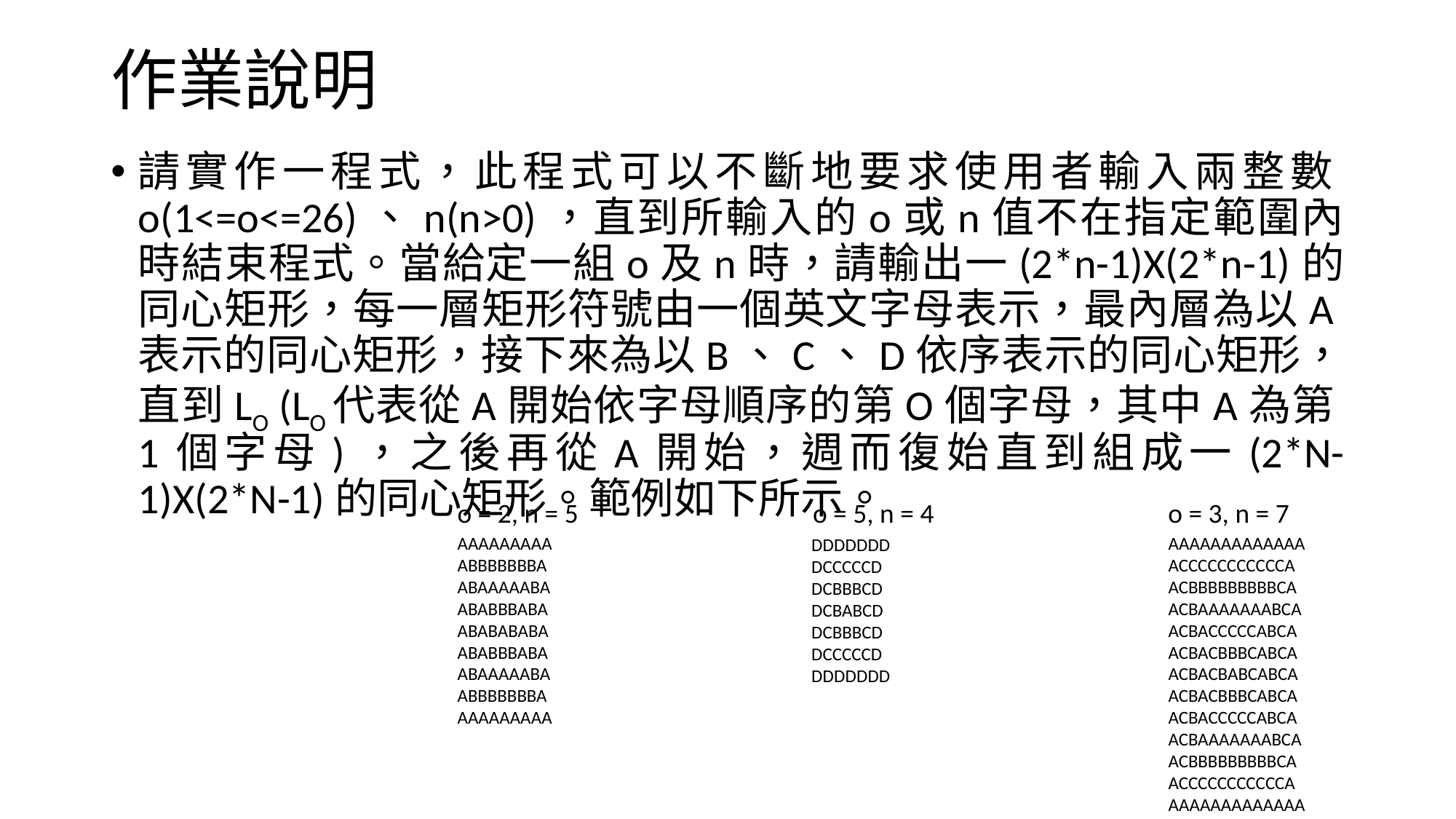

# 作業說明
請實作一程式，此程式可以不斷地要求使用者輸入兩整數o(1<=o<=26)、n(n>0)，直到所輸入的o或n值不在指定範圍內時結束程式。當給定一組o及n時，請輸出一(2*n-1)X(2*n-1)的同心矩形，每一層矩形符號由一個英文字母表示，最內層為以A表示的同心矩形，接下來為以B、C、D依序表示的同心矩形，直到LO (LO代表從A開始依字母順序的第O個字母，其中A為第1個字母)，之後再從A開始，週而復始直到組成一(2*N-1)X(2*N-1)的同心矩形。範例如下所示。

o = 2, n = 5
o = 5, n = 4
o = 3, n = 7
AAAAAAAAA
ABBBBBBBA
ABAAAAABA
ABABBBABA
ABABABABA
ABABBBABA
ABAAAAABA
ABBBBBBBA
AAAAAAAAA
AAAAAAAAAAAAA
ACCCCCCCCCCCA
ACBBBBBBBBBCA
ACBAAAAAAABCA
ACBACCCCCABCA
ACBACBBBCABCA
ACBACBABCABCA
ACBACBBBCABCA
ACBACCCCCABCA
ACBAAAAAAABCA
ACBBBBBBBBBCA
ACCCCCCCCCCCA
AAAAAAAAAAAAA
DDDDDDD
DCCCCCD
DCBBBCD
DCBABCD
DCBBBCD
DCCCCCD
DDDDDDD